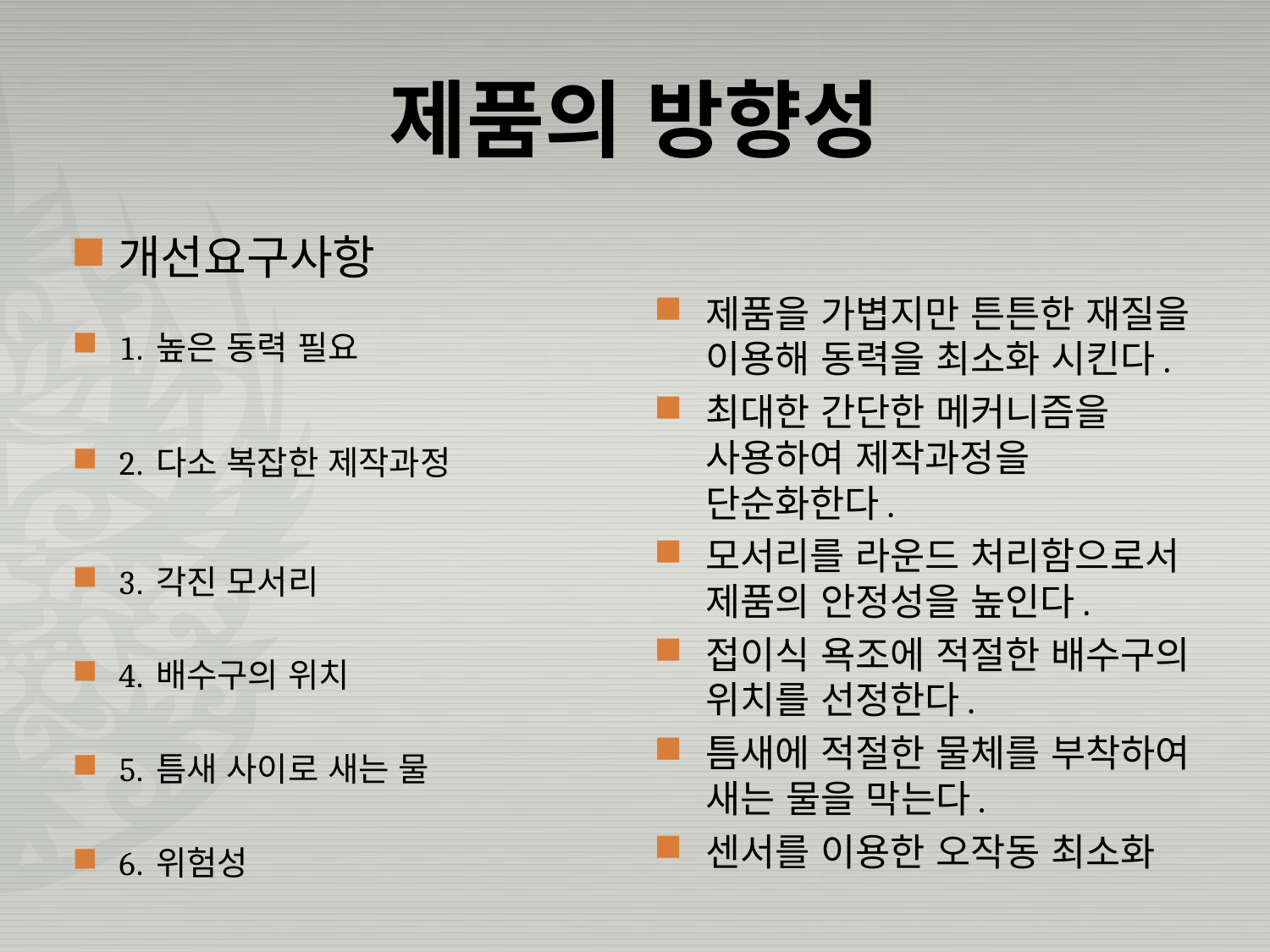

# 제품의 방향성
개선요구사항

1. 높은 동력 필요

2. 다소 복잡한 제작과정

3. 각진 모서리

4. 배수구의 위치

5. 틈새 사이로 새는 물

6. 위험성

제품을 가볍지만 튼튼한 재질을 이용해 동력을 최소화 시킨다.
최대한 간단한 메커니즘을 사용하여 제작과정을 단순화한다.
모서리를 라운드 처리함으로서 제품의 안정성을 높인다.
접이식 욕조에 적절한 배수구의 위치를 선정한다.
틈새에 적절한 물체를 부착하여 새는 물을 막는다.
센서를 이용한 오작동 최소화